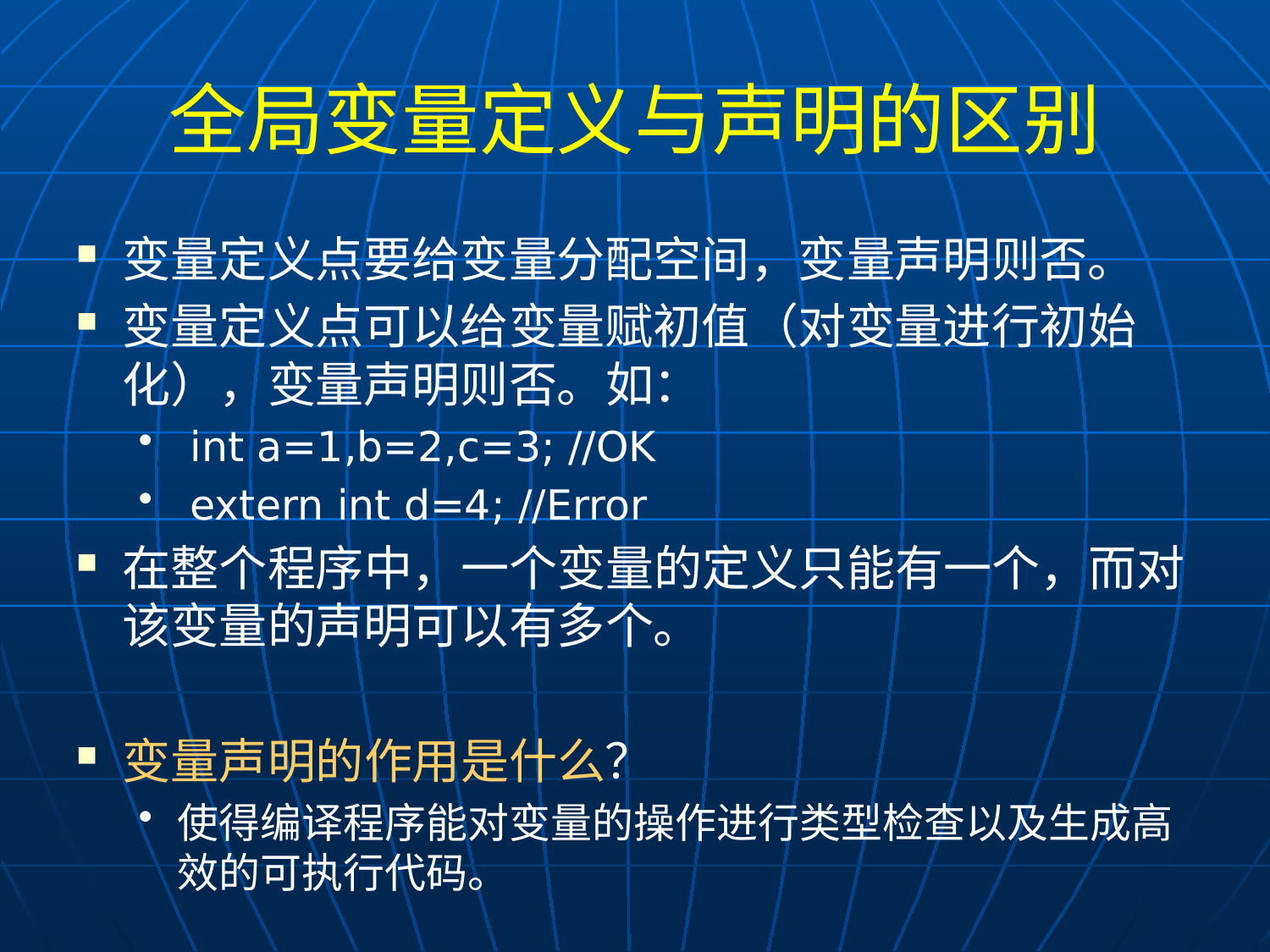

# 全局变量定义与声明的区别
变量定义点要给变量分配空间，变量声明则否。
变量定义点可以给变量赋初值（对变量进行初始化），变量声明则否。如：
 int a=1,b=2,c=3; //OK
 extern int d=4; //Error
在整个程序中，一个变量的定义只能有一个，而对该变量的声明可以有多个。

变量声明的作用是什么？
使得编译程序能对变量的操作进行类型检查以及生成高效的可执行代码。